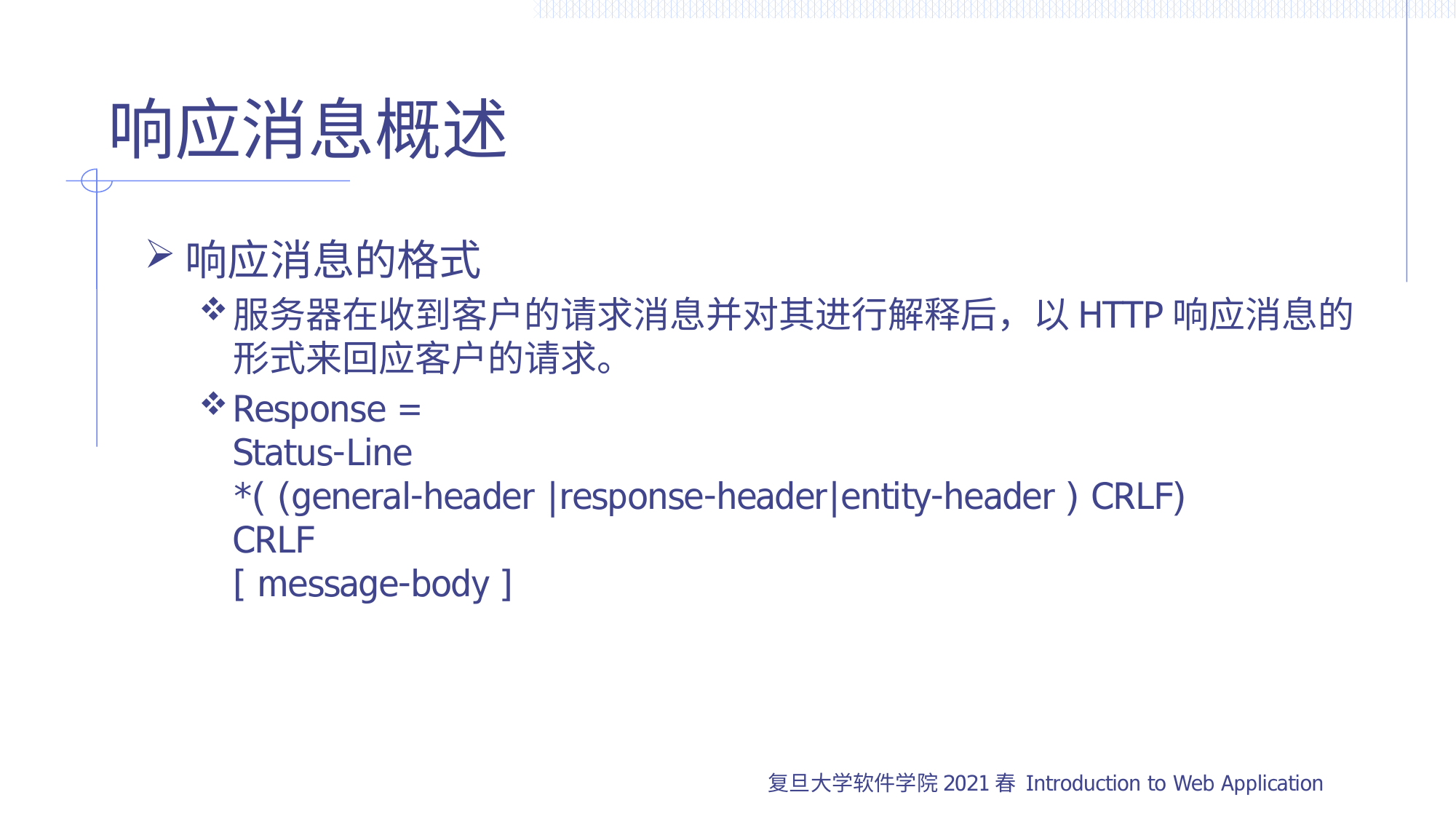

# 响应消息概述
响应消息的格式
服务器在收到客户的请求消息并对其进行解释后，以HTTP响应消息的形式来回应客户的请求。
Response =
Status-Line
*( (general-header |response-header|entity-header ) CRLF)
CRLF
[ message-body ]